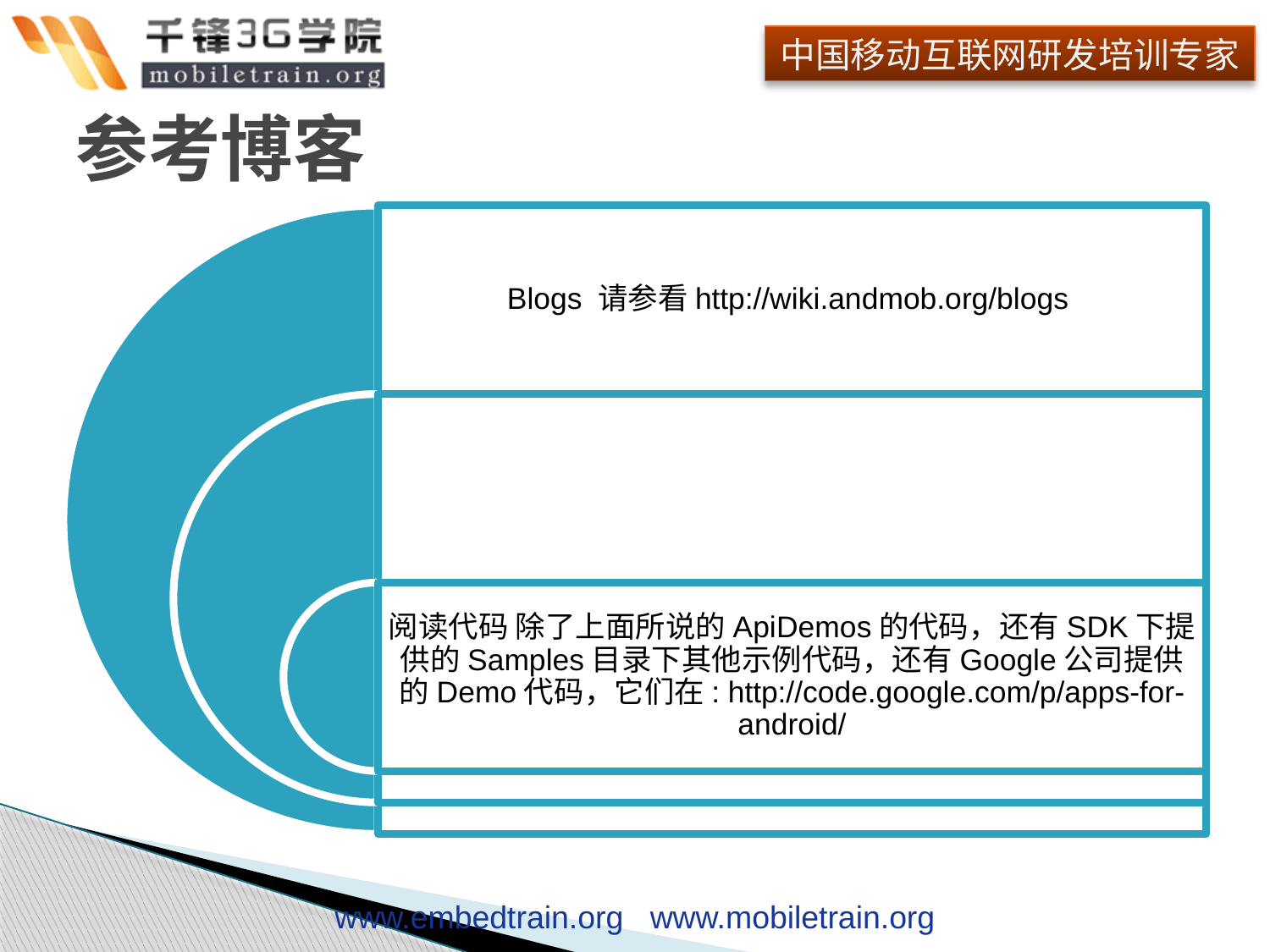

# 参考博客
Blogs 请参看http://wiki.andmob.org/blogs

阅读代码 除了上面所说的ApiDemos的代码，还有SDK下提供的Samples目录下其他示例代码，还有Google公司提供的Demo代码，它们在: http://code.google.com/p/apps-for-android/